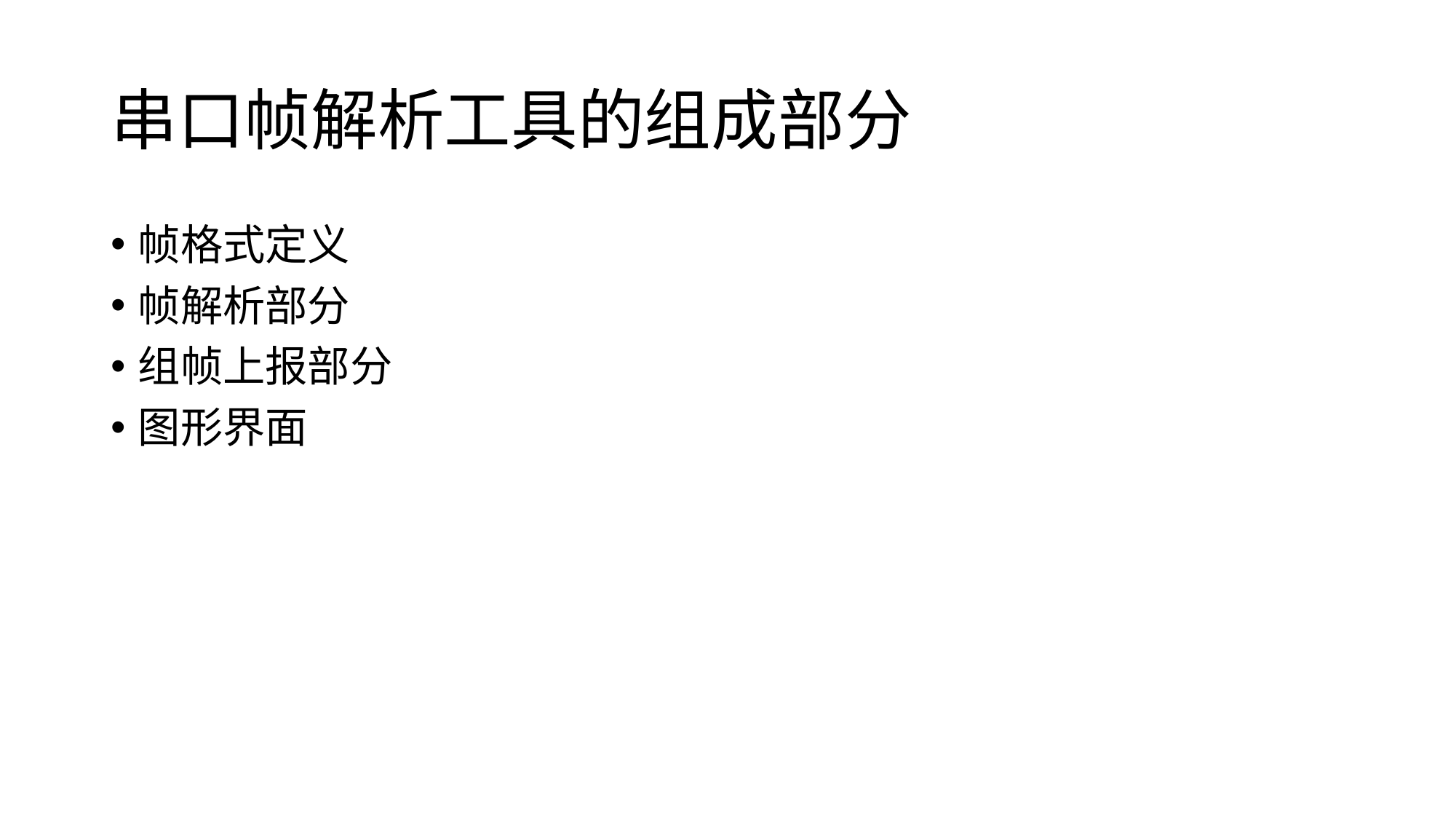

# 串口帧解析工具的组成部分
帧格式定义
帧解析部分
组帧上报部分
图形界面